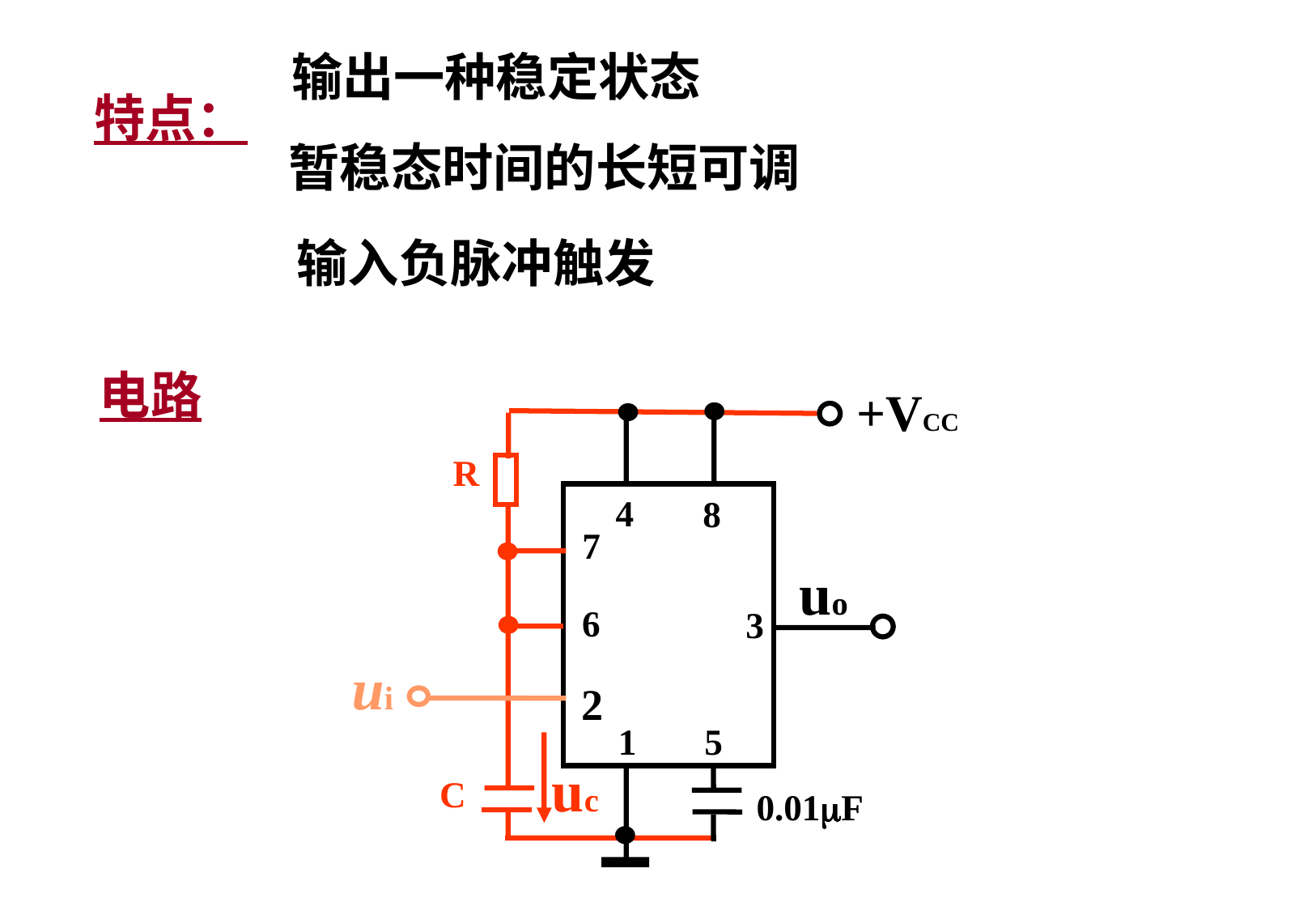

输出一种稳定状态
特点：
暂稳态时间的长短可调
输入负脉冲触发
电路
+VCC

R

uo

ui

uc
C

0.01μF

4
8
7
6
3
2
1
5